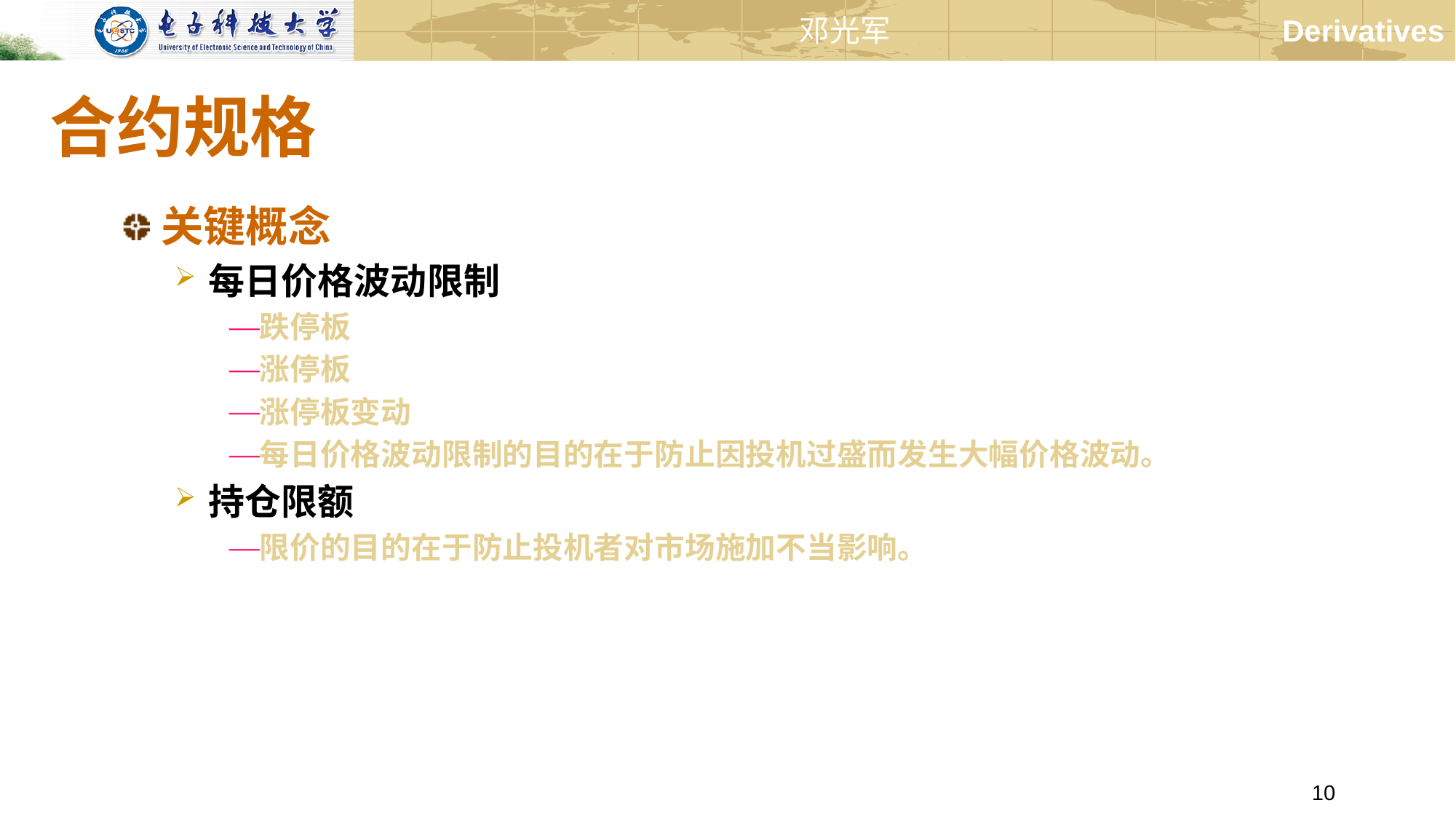

# 合约规格
关键概念
每日价格波动限制
跌停板
涨停板
涨停板变动
每日价格波动限制的目的在于防止因投机过盛而发生大幅价格波动。
持仓限额
限价的目的在于防止投机者对市场施加不当影响。